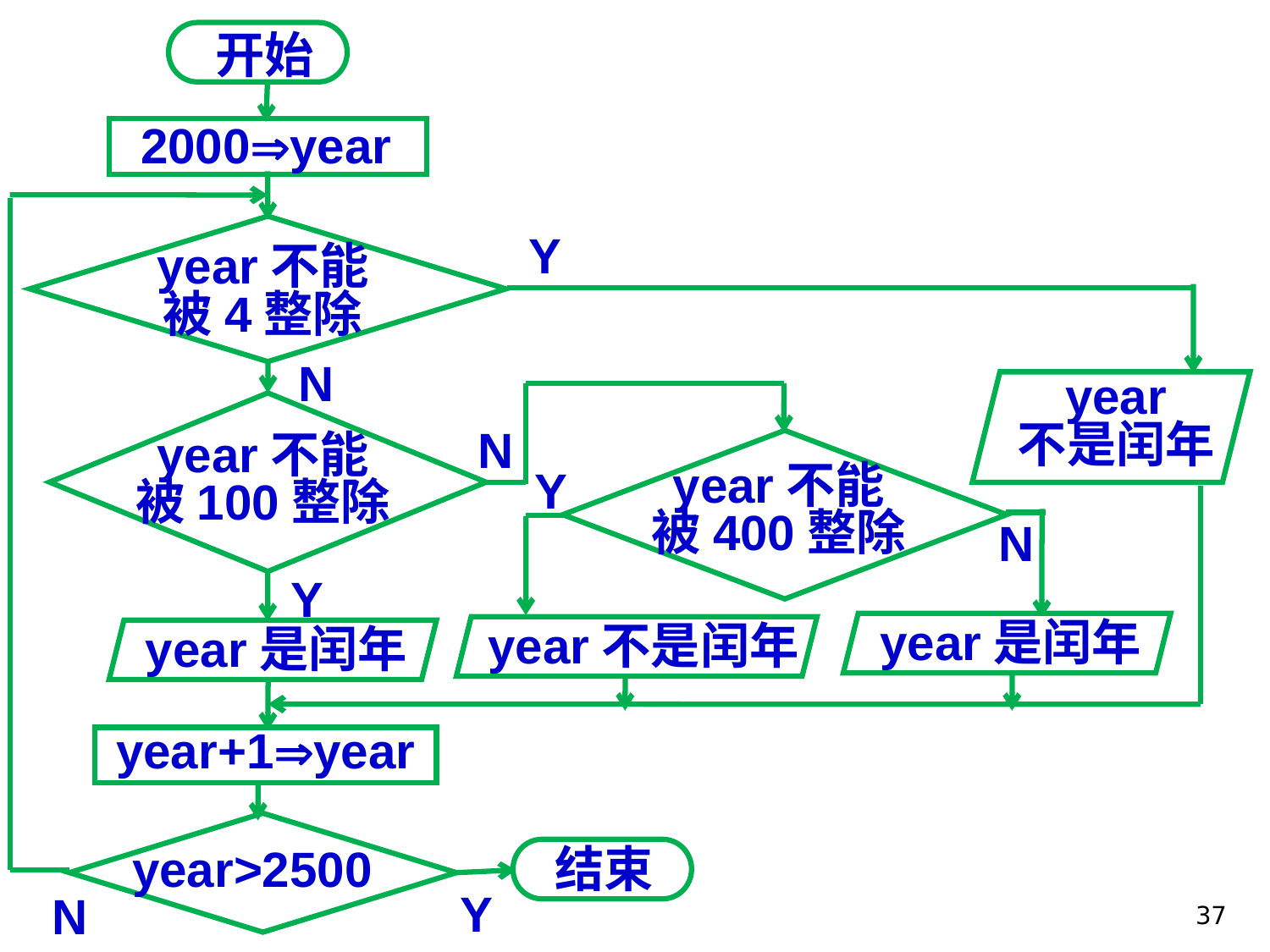

开始

2000⇒year

year不能
被4整除
Y
N
year
不是闰年

year不能
被100整除
N

year不能
被400整除
Y
N
Y
year是闰年

year不是闰年

year是闰年

year+1⇒year

year>2500
结束

37
Y
N